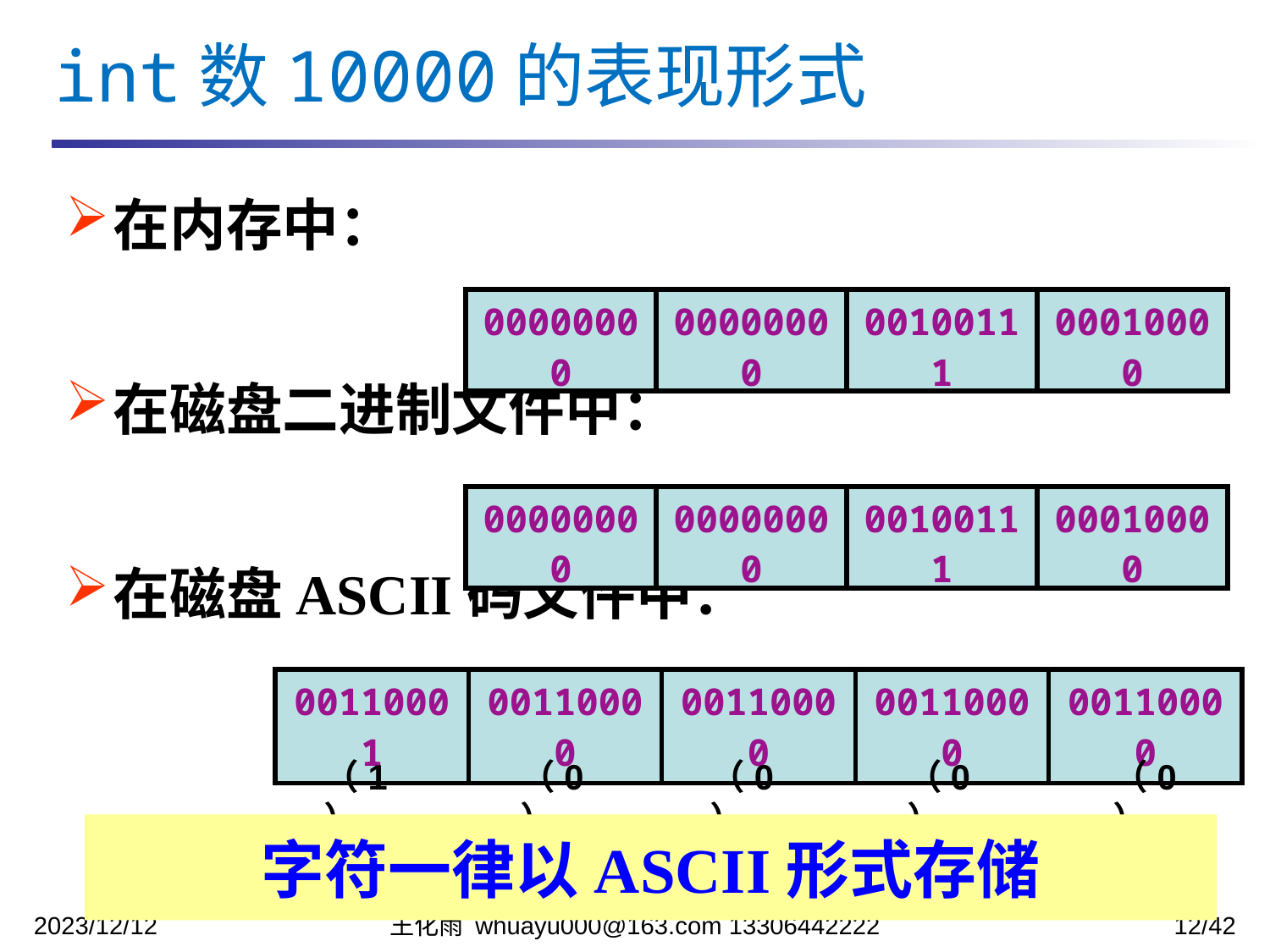

int数10000的表现形式
在内存中：

在磁盘二进制文件中：

在磁盘ASCII码文件中：
| 00000000 | 00000000 | 00100111 | 00010000 |
| --- | --- | --- | --- |
| 00000000 | 00000000 | 00100111 | 00010000 |
| --- | --- | --- | --- |
| 00110001 | 00110000 | 00110000 | 00110000 | 00110000 |
| --- | --- | --- | --- | --- |
（1）
（0）
（0）
（0）
（0）
字符一律以ASCII形式存储
2023/12/12
王化雨 whuayu000@163.com 13306442222
12/42